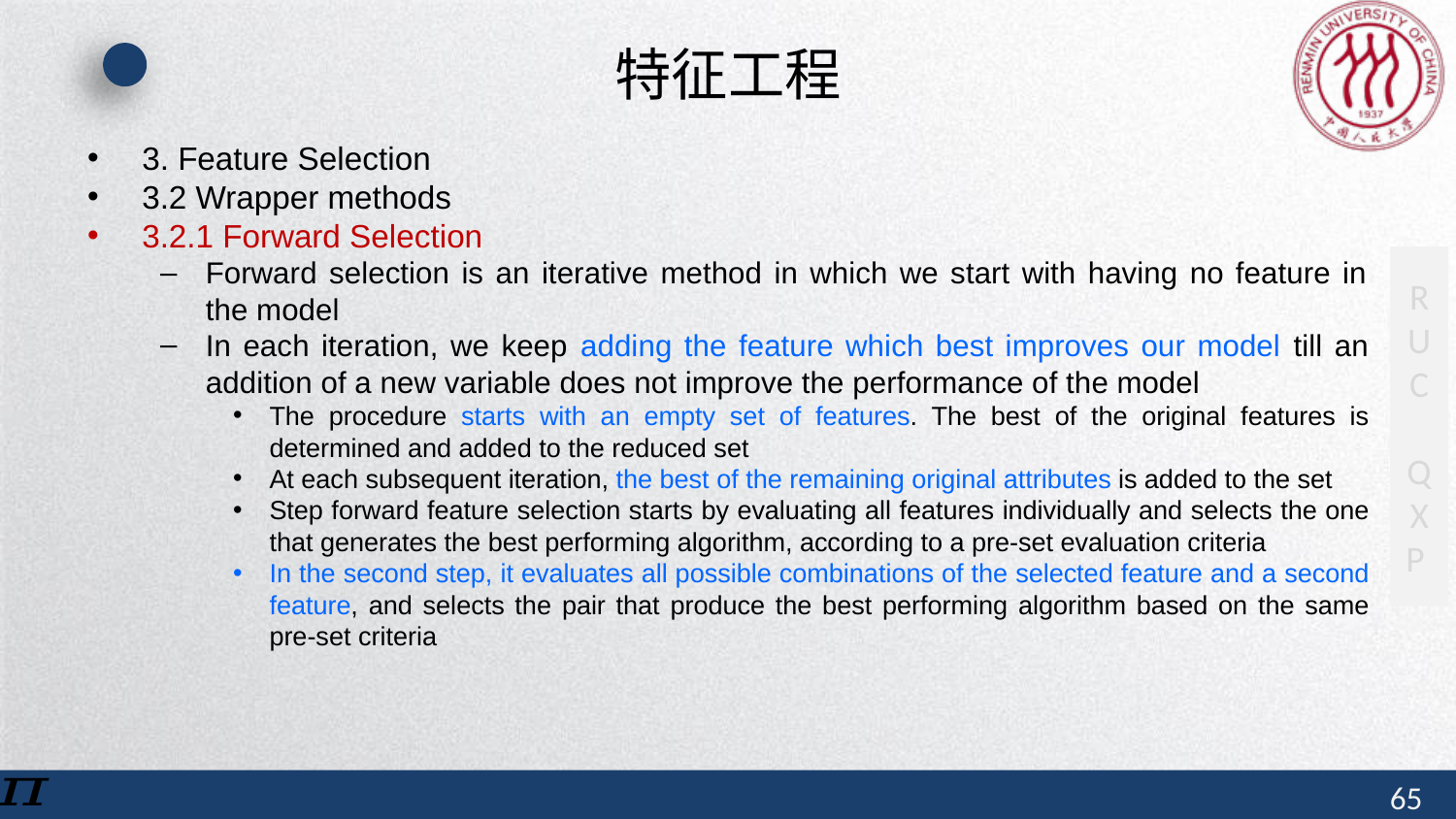

# 特征工程
3. Feature Selection
3.2 Wrapper methods
3.2.1 Forward Selection
Forward selection is an iterative method in which we start with having no feature in the model
In each iteration, we keep adding the feature which best improves our model till an addition of a new variable does not improve the performance of the model
The procedure starts with an empty set of features. The best of the original features is determined and added to the reduced set
At each subsequent iteration, the best of the remaining original attributes is added to the set
Step forward feature selection starts by evaluating all features individually and selects the one that generates the best performing algorithm, according to a pre-set evaluation criteria
In the second step, it evaluates all possible combinations of the selected feature and a second feature, and selects the pair that produce the best performing algorithm based on the same pre-set criteria